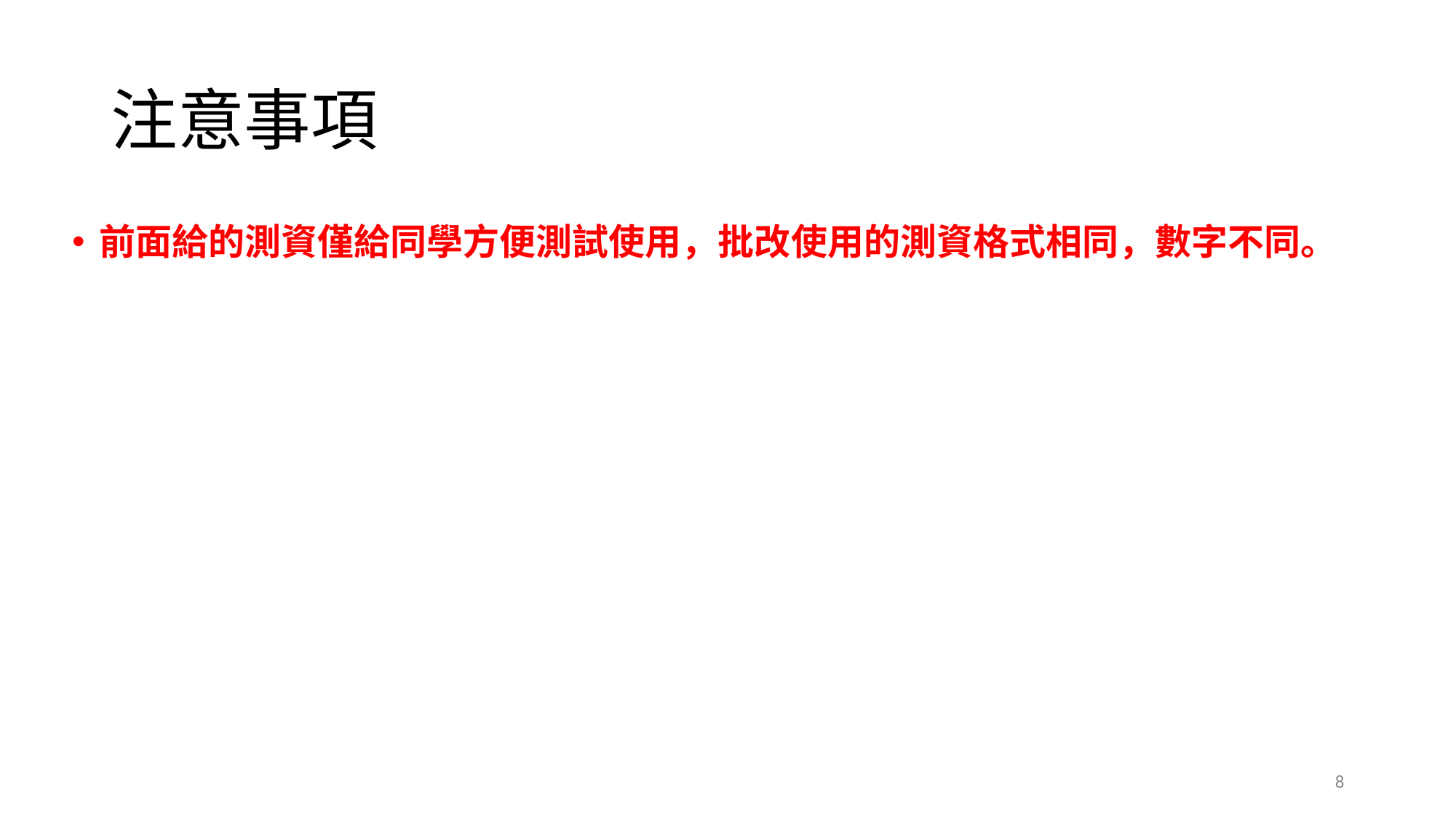

# 注意事項
前面給的測資僅給同學方便測試使用，批改使用的測資格式相同，數字不同。
8